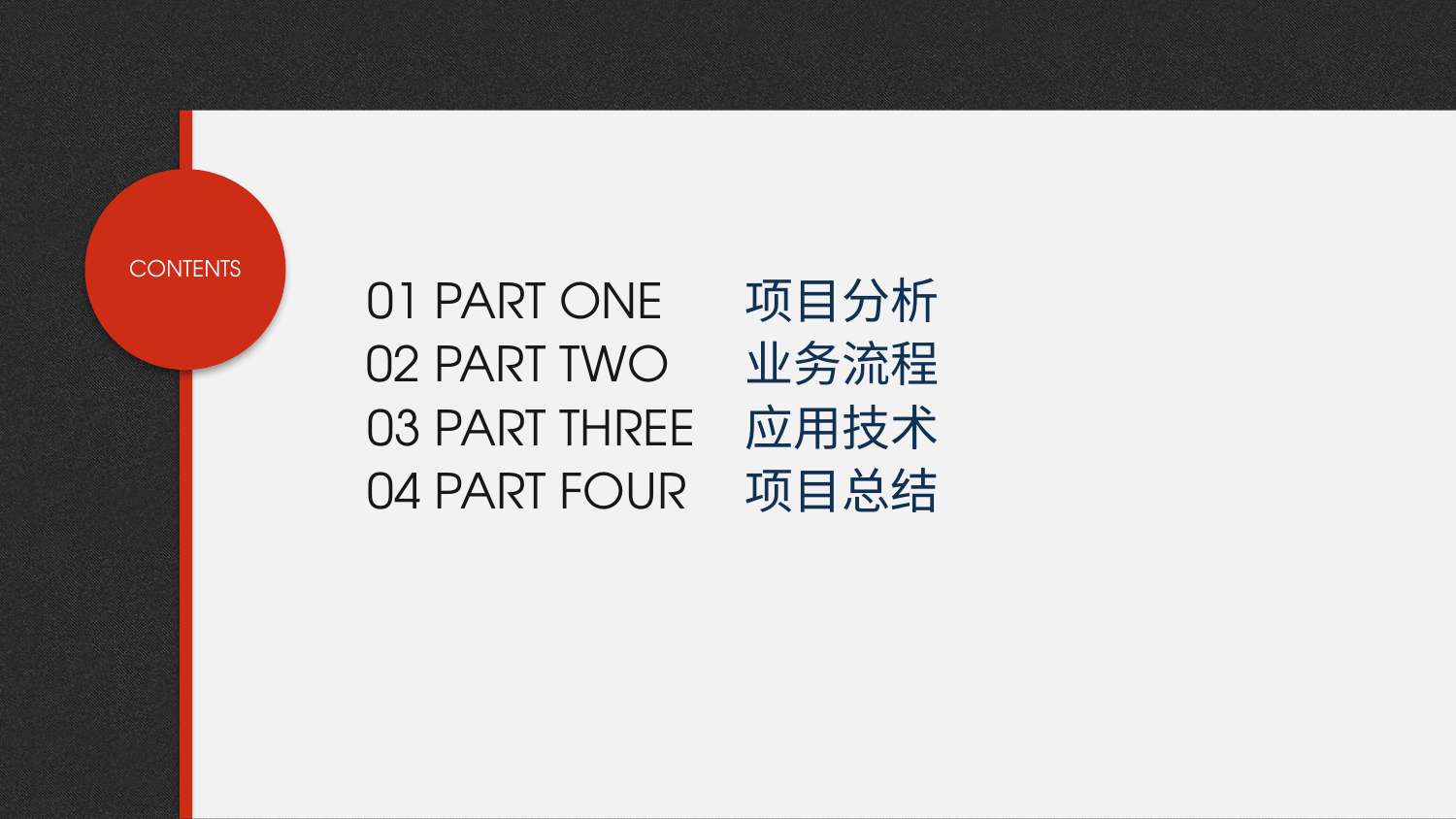

CONTENTS
01 PART ONE
项目分析
02 PART TWO
业务流程
03 PART THREE
应用技术
04 PART FOUR
项目总结